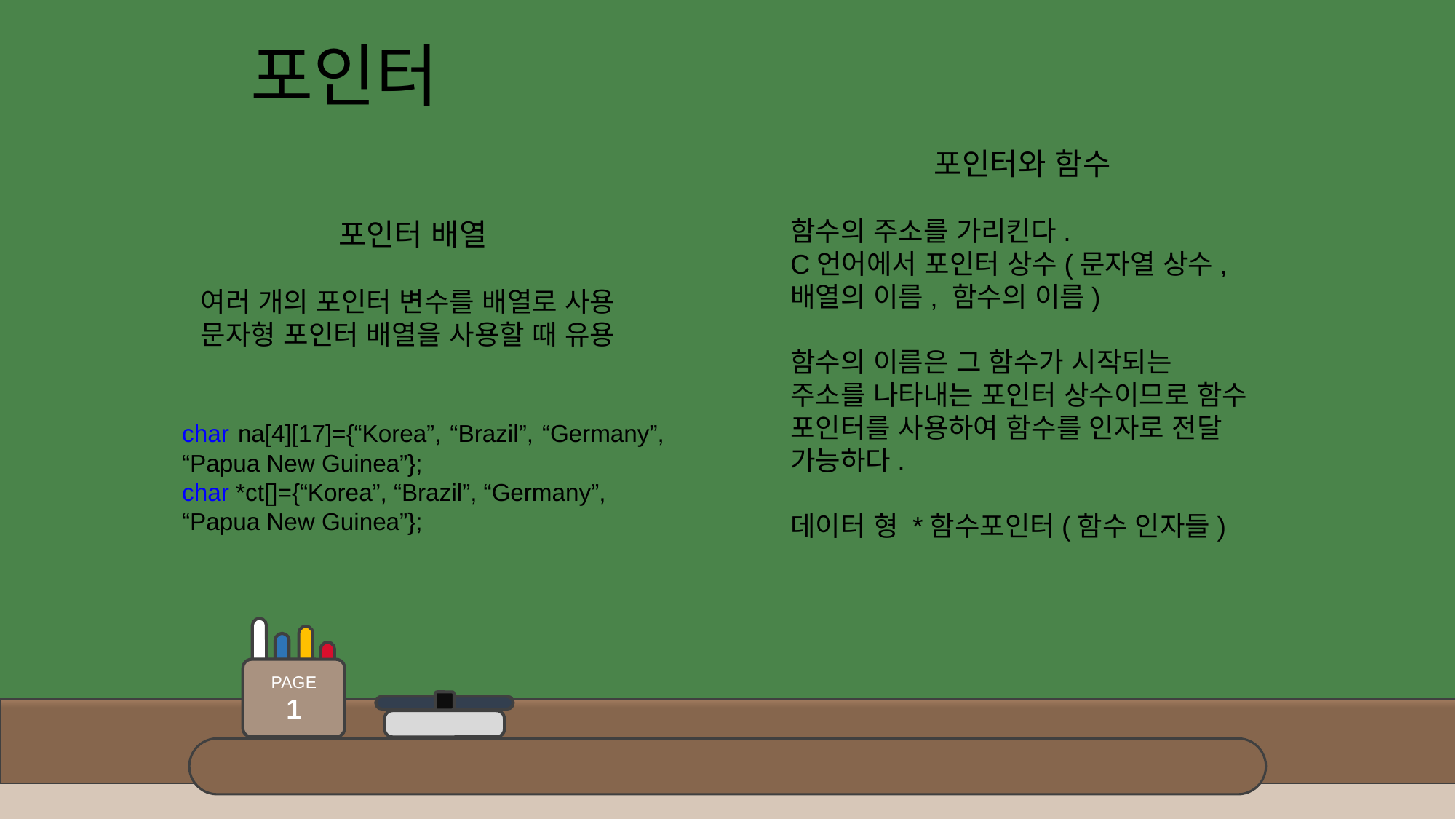

포인터
포인터와 함수

함수의 주소를 가리킨다.
C언어에서 포인터 상수(문자열 상수, 배열의 이름, 함수의 이름)

함수의 이름은 그 함수가 시작되는 주소를 나타내는 포인터 상수이므로 함수 포인터를 사용하여 함수를 인자로 전달 가능하다.

데이터 형 *함수포인터(함수 인자들)
포인터 배열

여러 개의 포인터 변수를 배열로 사용
문자형 포인터 배열을 사용할 때 유용

char na[4][17]={“Korea”, “Brazil”, “Germany”, “Papua New Guinea”};
char *ct[]={“Korea”, “Brazil”, “Germany”, “Papua New Guinea”};

PAGE
1